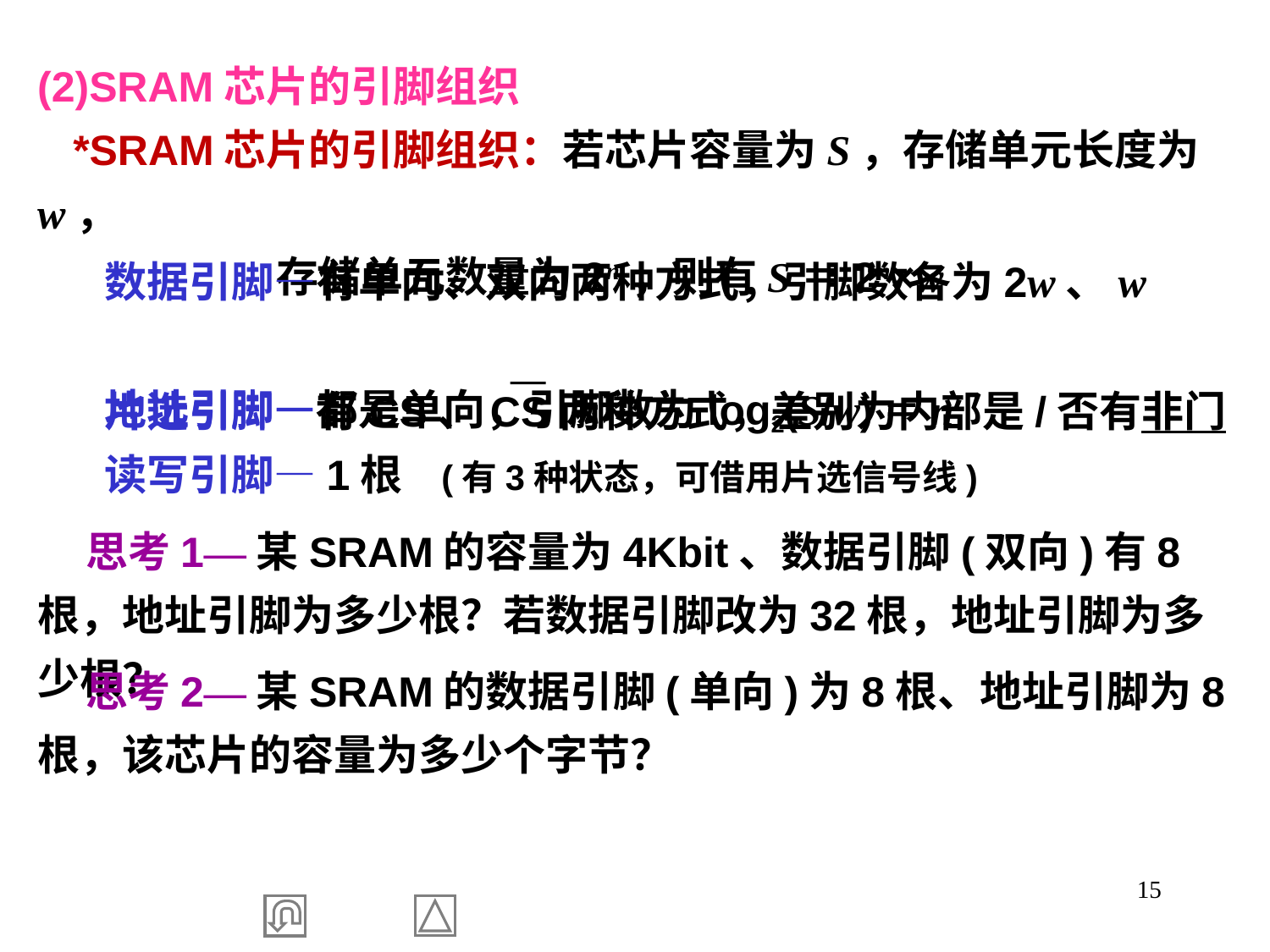

(2)SRAM芯片的引脚组织
   *SRAM芯片的引脚组织：若芯片容量为S，存储单元长度为w，
                        存储单元数量为2n，则有S＝2n×w
      数据引脚—有单向、双向两种方式，引脚数各为2w、w
      地址引脚—都是单向，引脚数为log2(S/w)＝n
      片选引脚—有CS、CS两种方式，差别为内部是/否有非门
      读写引脚—1根   (有3种状态，可借用片选信号线)

    思考1—某SRAM的容量为4Kbit、数据引脚(双向)有8根，地址引脚为多少根？若数据引脚改为32根，地址引脚为多少根？
    思考2—某SRAM的数据引脚(单向)为8根、地址引脚为8根，该芯片的容量为多少个字节？
15